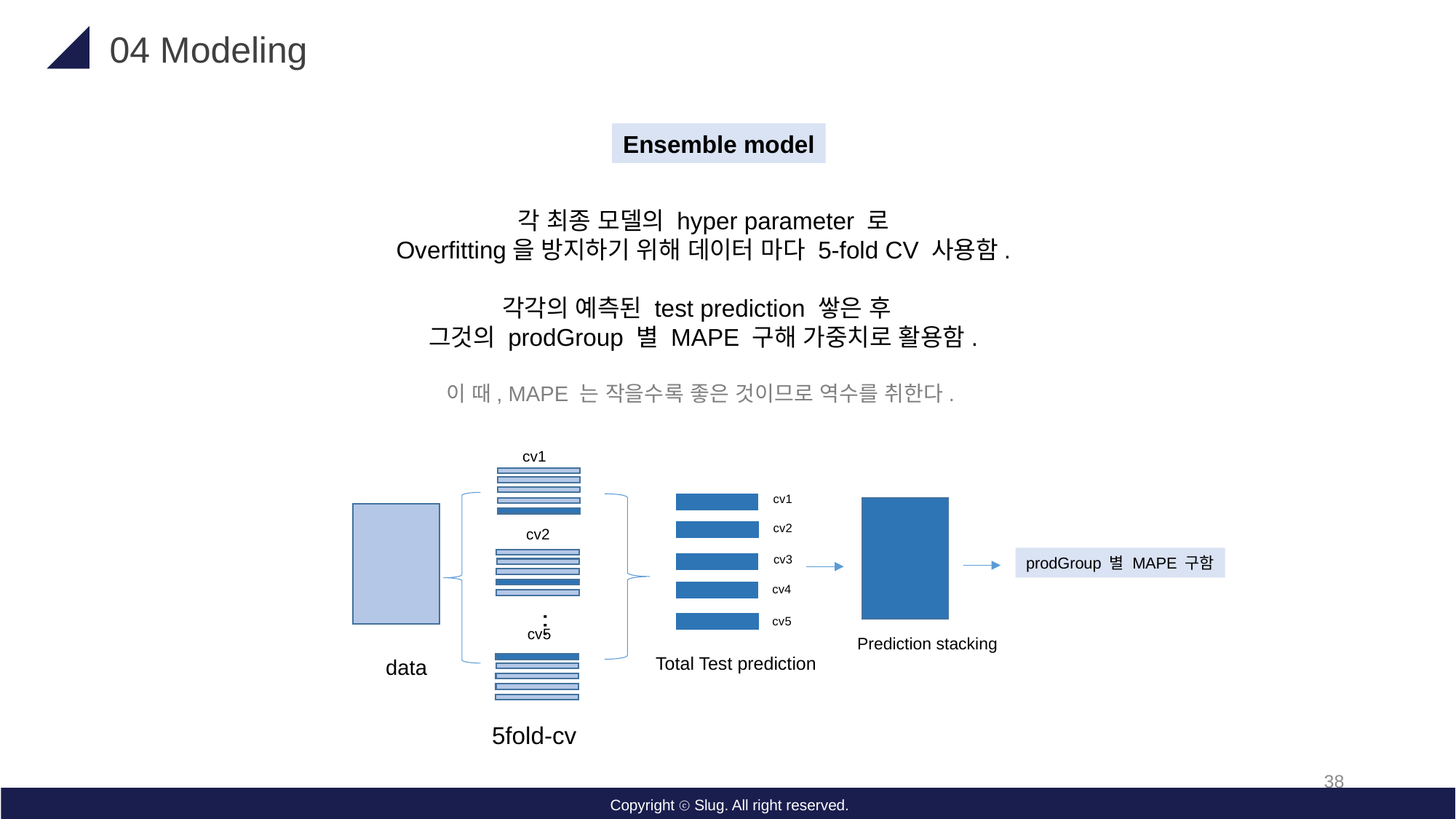

04 Modeling

Ensemble model
각 최종 모델의 hyper parameter 로
Overfitting을 방지하기 위해 데이터 마다 5-fold CV 사용함.

각각의 예측된 test prediction 쌓은 후
그것의 prodGroup 별 MAPE 구해 가중치로 활용함.

이 때, MAPE 는 작을수록 좋은 것이므로 역수를 취한다.

CONTENTS A
cv1

cv1

cv2
cv2

cv3
prodGroup 별 MAPE 구함

cv4

…
cv5

cv5
Prediction stacking
Total Test prediction
data

5fold-cv
38

Copyright ⓒ Slug. All right reserved.